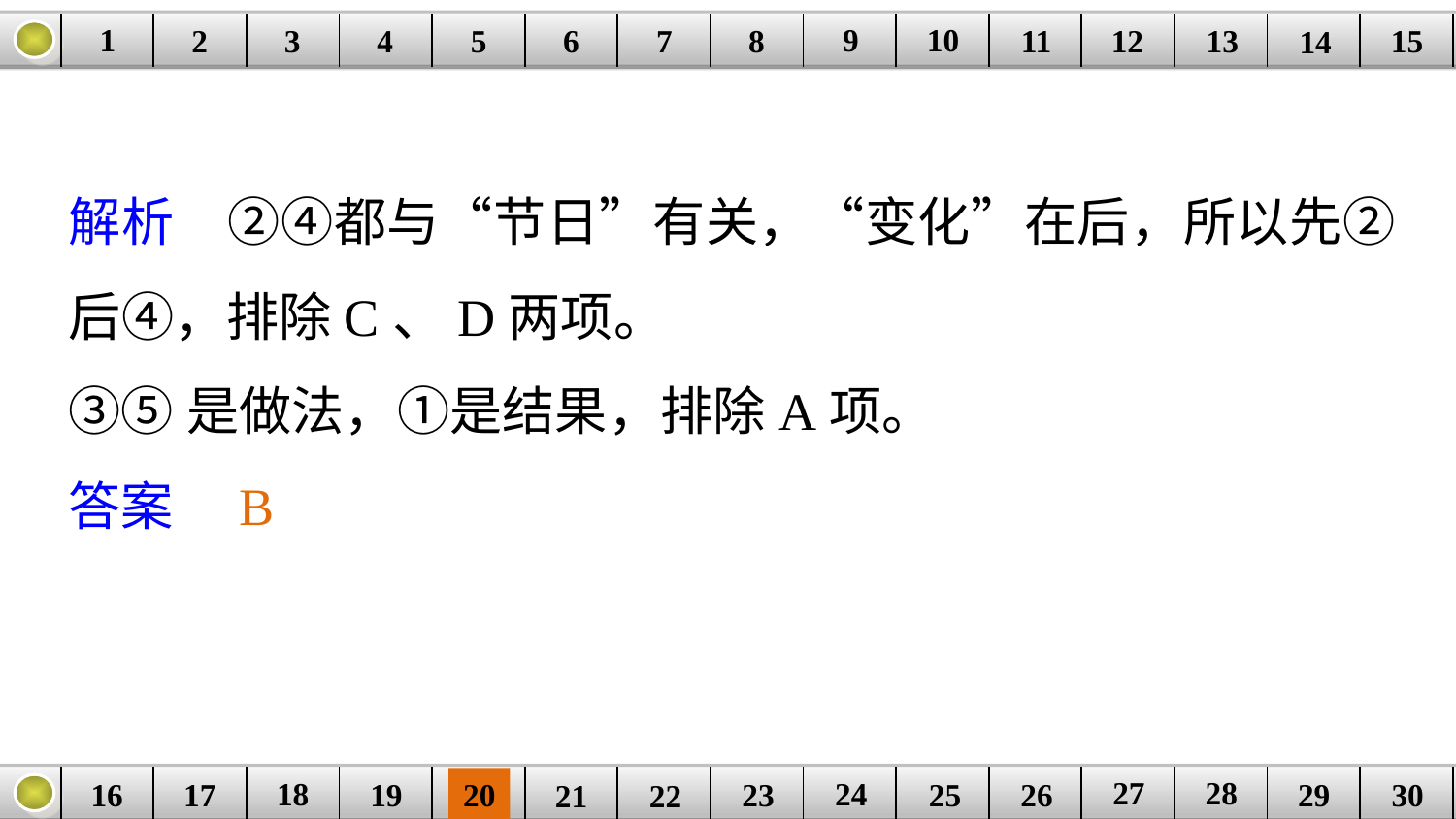

9
10
1
3
4
5
6
8
11
2
12
15
|  |  |  |  |  |  |  |  |  |  |  |  |  |  |  |
| --- | --- | --- | --- | --- | --- | --- | --- | --- | --- | --- | --- | --- | --- | --- |
7
13
14

解析　②④都与“节日”有关，“变化”在后，所以先②后④，排除C、D两项。
③⑤是做法，①是结果，排除A项。
答案　B

27
28
18
24
16
25
26
30
|  |  |  |  |  |  |  |  |  |  |  |  |  |  |  |
| --- | --- | --- | --- | --- | --- | --- | --- | --- | --- | --- | --- | --- | --- | --- |
23
17
19
20
29
21
22